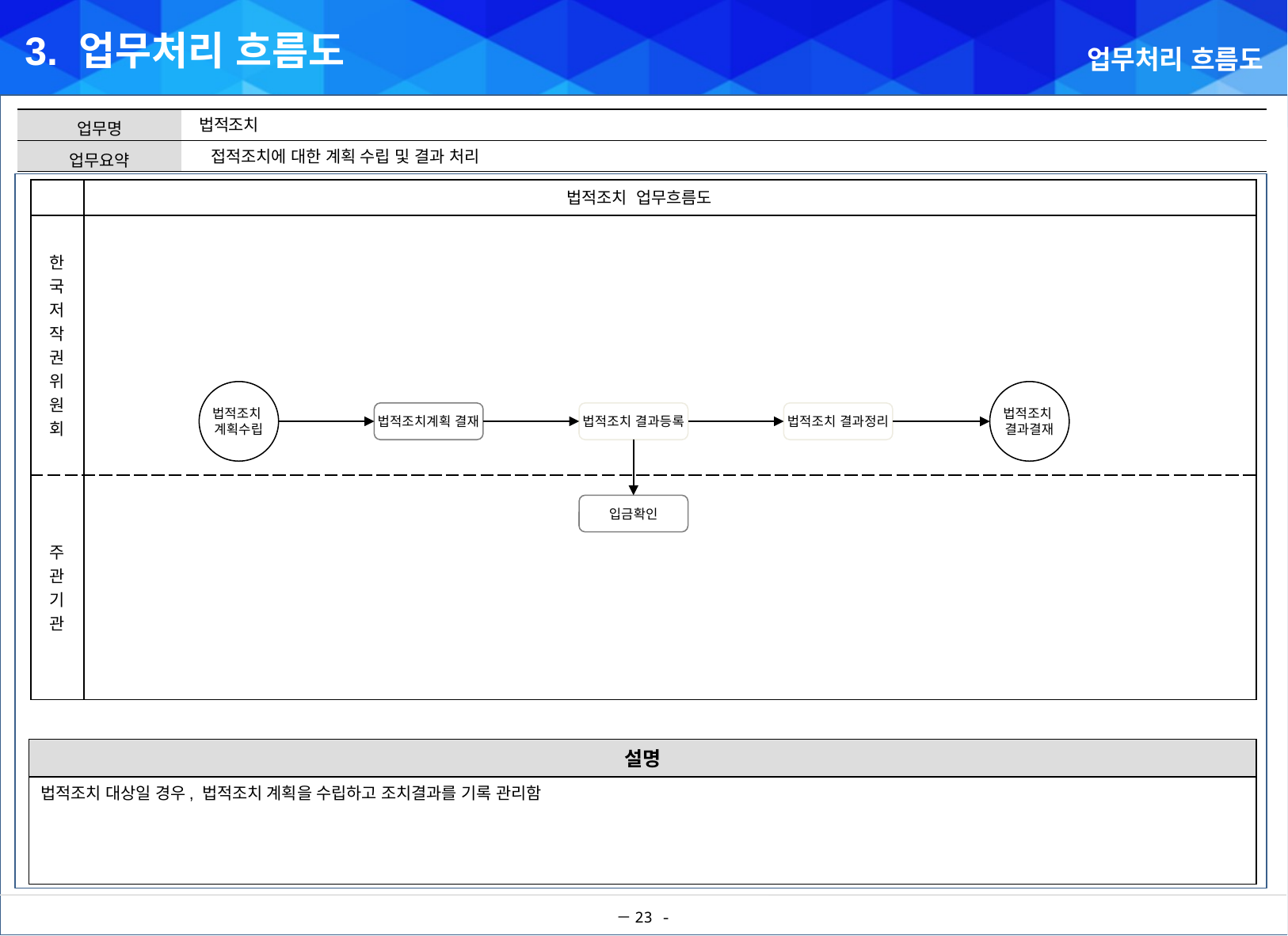

3. 업무처리 흐름도
업무처리 흐름도
법적조치
접적조치에 대한 계획 수립 및 결과 처리
|  |  |
| --- | --- |
| 한 국 저 작 권 위 원 회 |  |
| 주 관 기 관 |  |
법적조치  업무흐름도
법적조치
계획수립
법적조치
결과결재
법적조치계획 결재
법적조치 결과등록
법적조치 결과정리
입금확인
설명
법적조치 대상일 경우, 법적조치 계획을 수립하고 조치결과를 기록 관리함